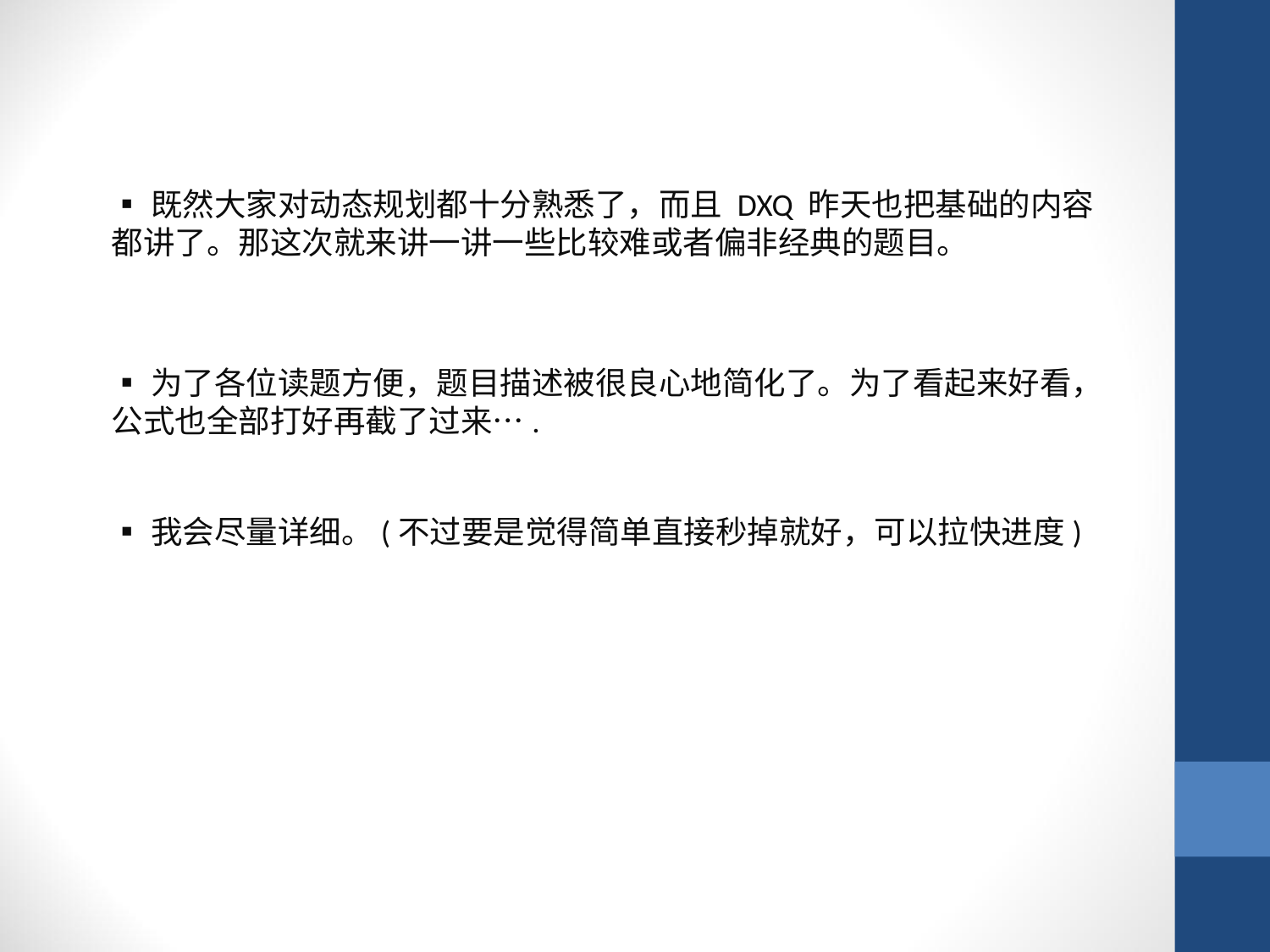

▪既然大家对动态规划都十分熟悉了，而且 DXQ 昨天也把基础的内容都讲了。那这次就来讲一讲一些比较难或者偏非经典的题目。
▪为了各位读题方便，题目描述被很良心地简化了。为了看起来好看，公式也全部打好再截了过来….
▪我会尽量详细。(不过要是觉得简单直接秒掉就好，可以拉快进度)